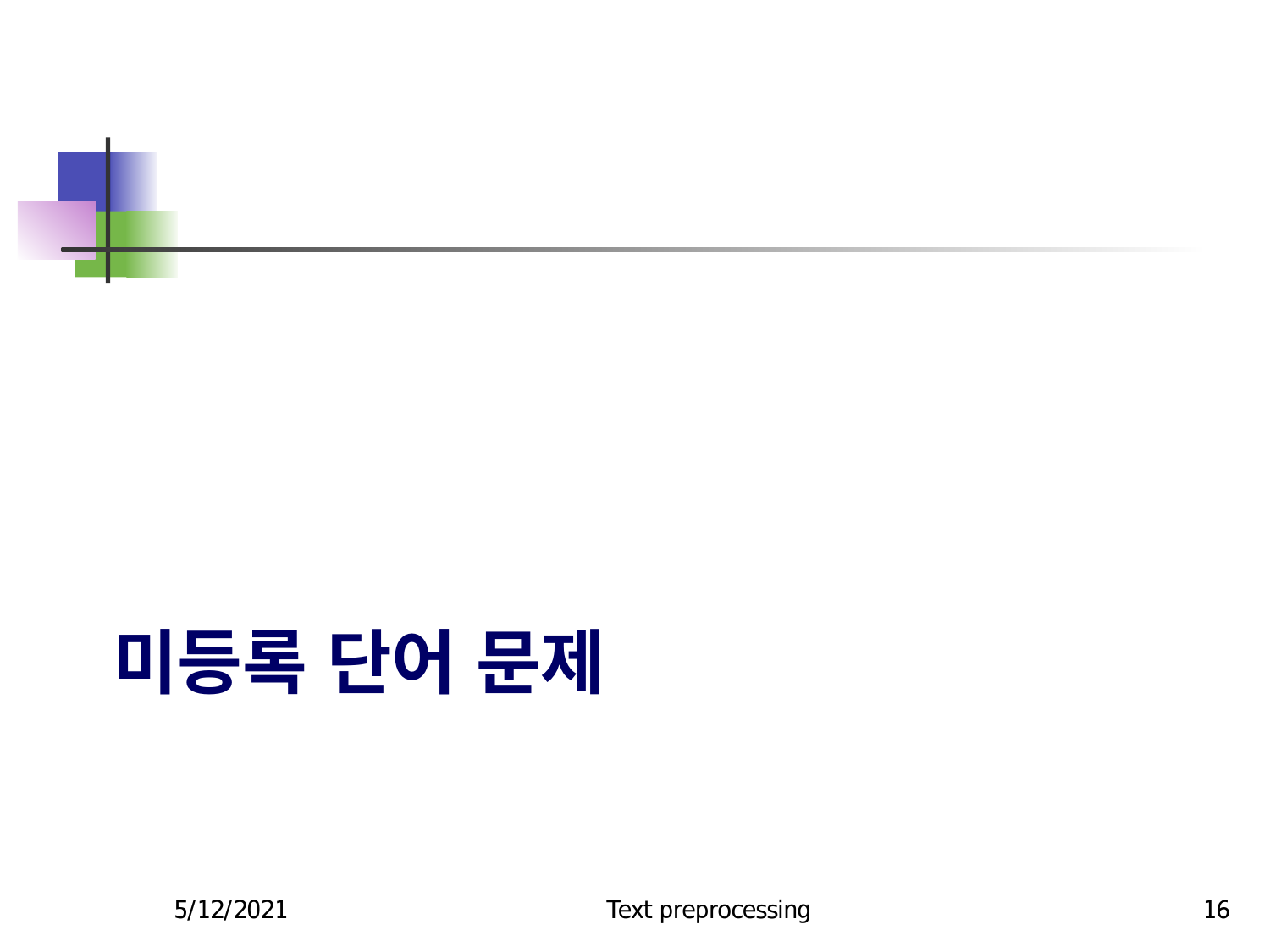

# 미등록 단어 문제
5/12/2021
Text preprocessing
16